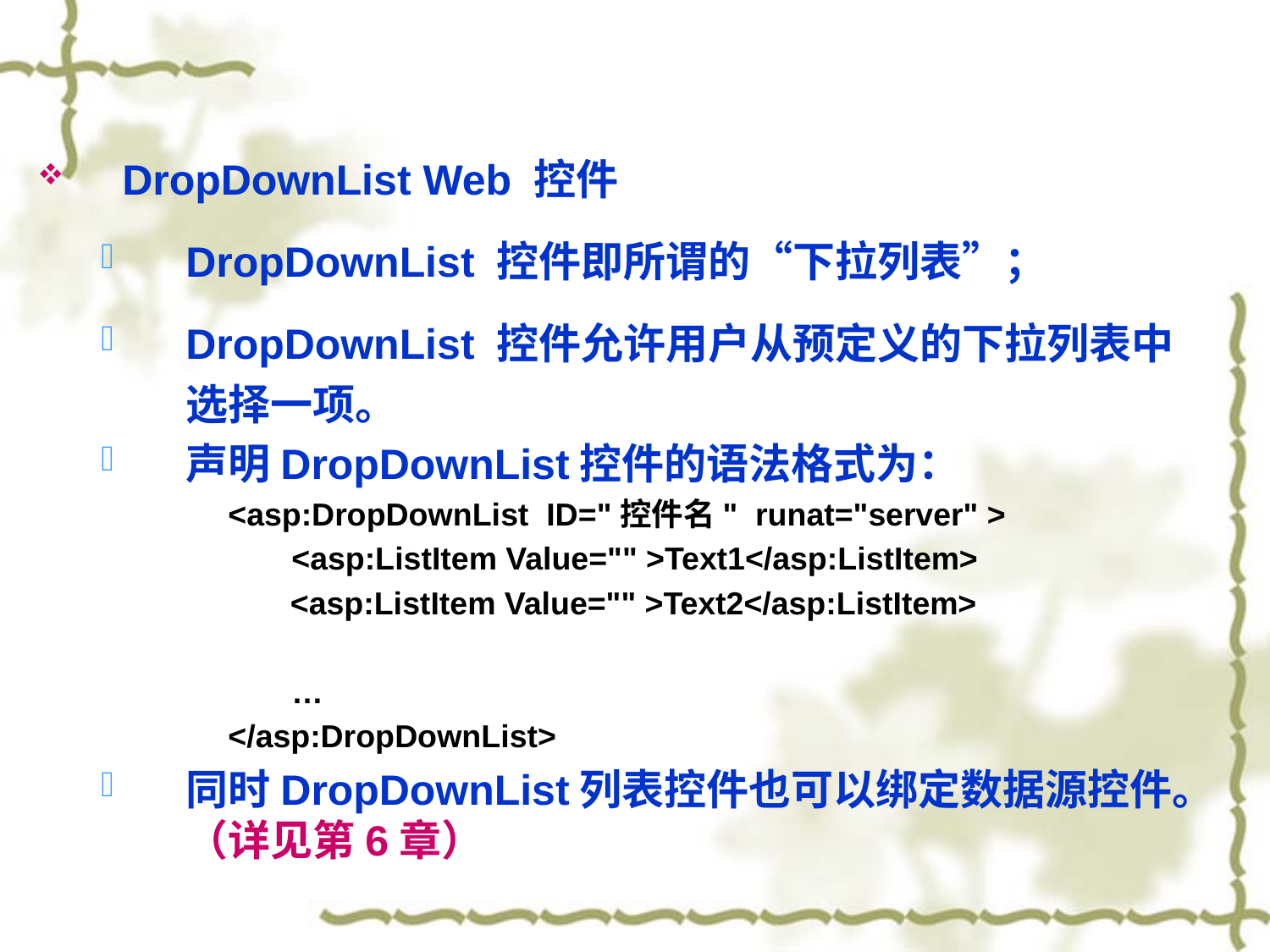

DropDownList Web 控件
DropDownList 控件即所谓的“下拉列表”；
DropDownList 控件允许用户从预定义的下拉列表中选择一项。
声明DropDownList控件的语法格式为：
<asp:DropDownList  ID="控件名"  runat="server" >
	<asp:ListItem Value="" >Text1</asp:ListItem>
       <asp:ListItem Value="" >Text2</asp:ListItem>

	…
</asp:DropDownList>
同时DropDownList列表控件也可以绑定数据源控件。（详见第6章）